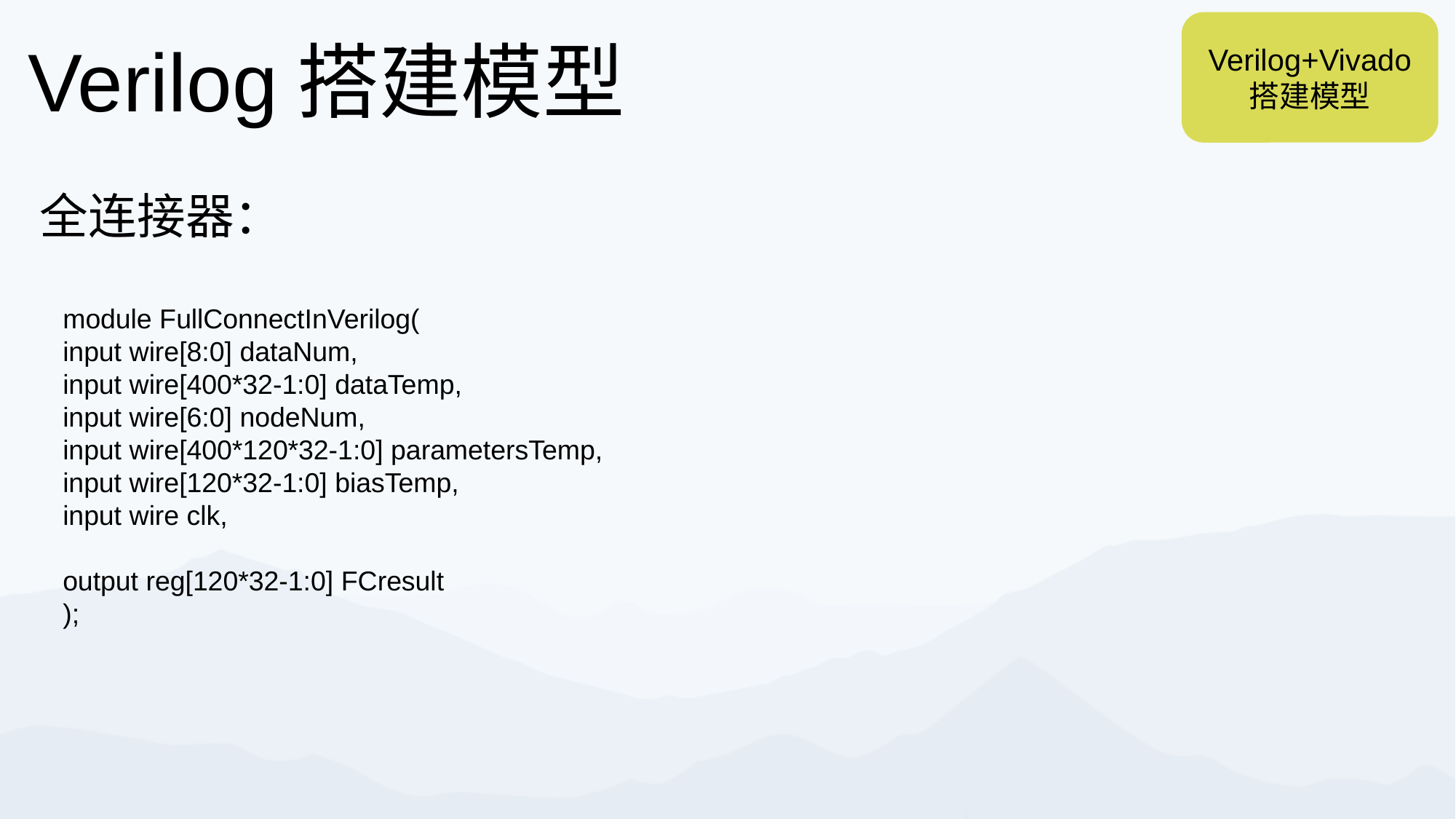

Verilog搭建模型
Verilog+Vivado
搭建模型
全连接器：
module FullConnectInVerilog(
input wire[8:0] dataNum,
input wire[400*32-1:0] dataTemp,
input wire[6:0] nodeNum,
input wire[400*120*32-1:0] parametersTemp,
input wire[120*32-1:0] biasTemp,
input wire clk,

output reg[120*32-1:0] FCresult
);